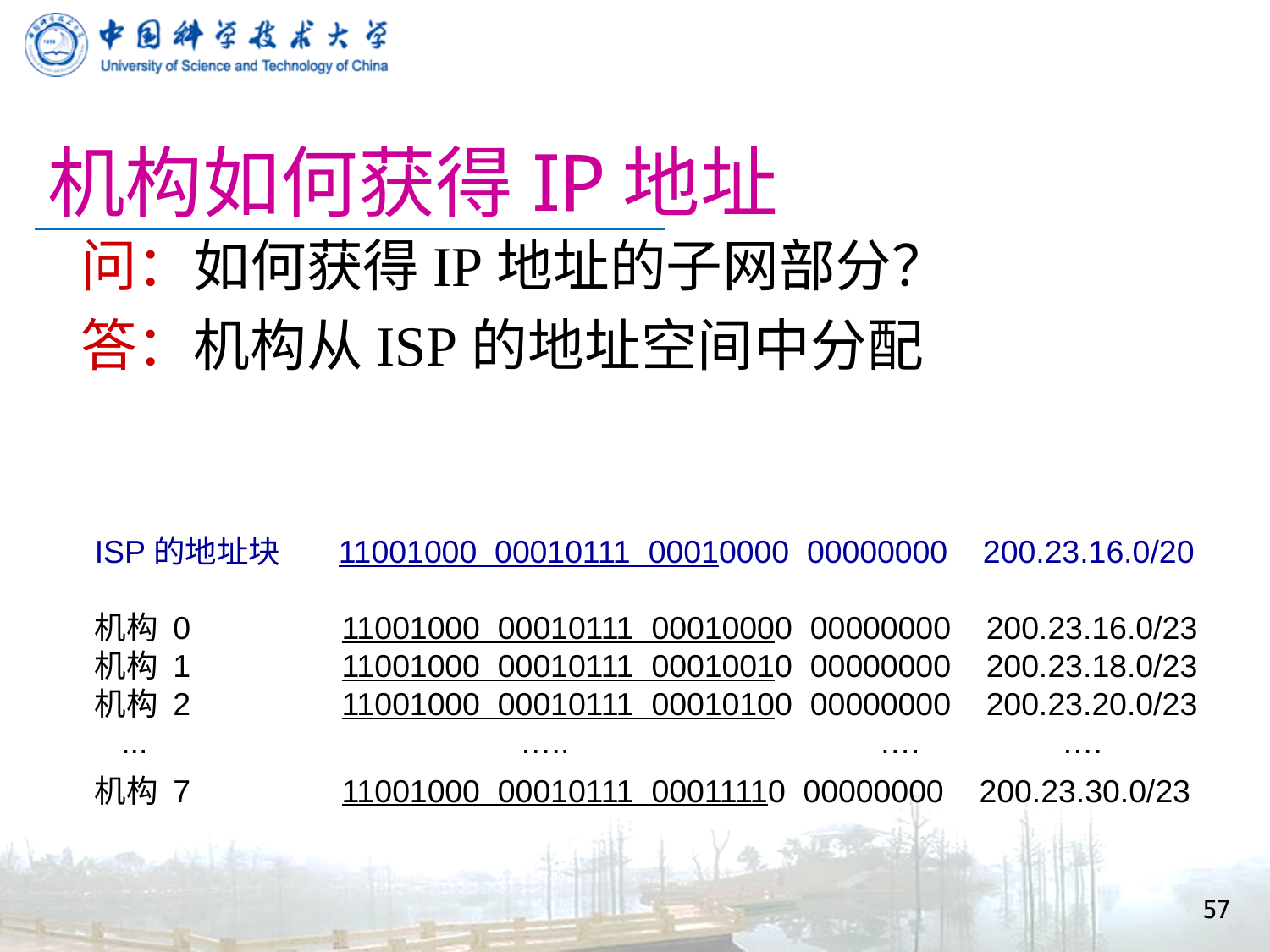

# 机构如何获得IP地址
问：如何获得IP地址的子网部分？
答：机构从ISP的地址空间中分配
ISP的地址块       11001000  00010111  00010000  00000000    200.23.16.0/20

机构 0                 11001000  00010111  00010000  00000000    200.23.16.0/23
机构 1                 11001000  00010111  00010010  00000000    200.23.18.0/23
机构 2                 11001000  00010111  00010100  00000000    200.23.20.0/23
   ...                                          …..                                   ….                ….
机构 7                 11001000  00010111  00011110  00000000    200.23.30.0/23

57